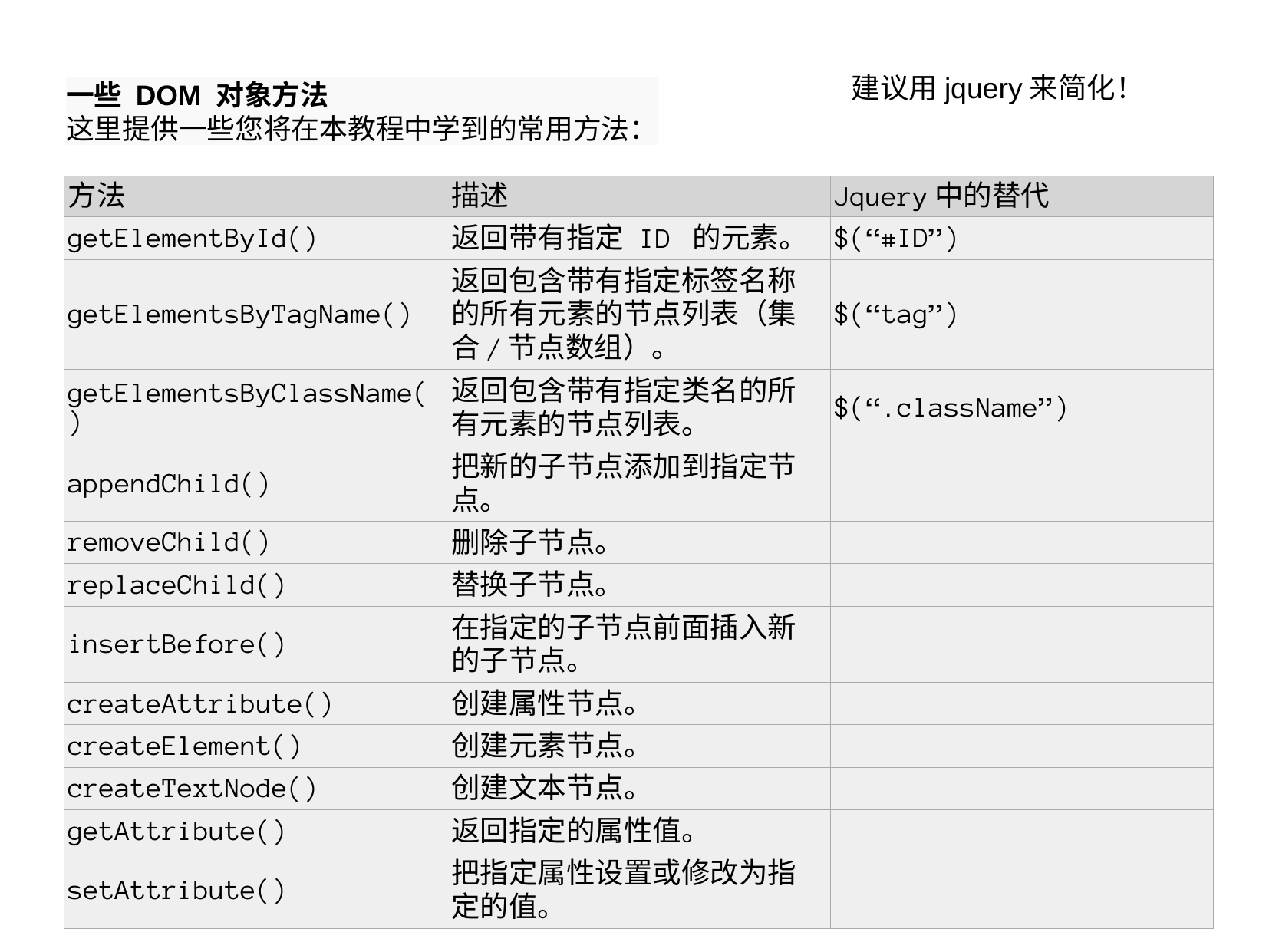

建议用jquery来简化！
一些 DOM 对象方法
这里提供一些您将在本教程中学到的常用方法：
| 方法 | 描述 | Jquery中的替代 |
| --- | --- | --- |
| getElementById() | 返回带有指定 ID 的元素。 | $(“#ID”) |
| getElementsByTagName() | 返回包含带有指定标签名称的所有元素的节点列表（集合/节点数组）。 | $(“tag”) |
| getElementsByClassName() | 返回包含带有指定类名的所有元素的节点列表。 | $(“.className”) |
| appendChild() | 把新的子节点添加到指定节点。 |  |
| removeChild() | 删除子节点。 |  |
| replaceChild() | 替换子节点。 |  |
| insertBefore() | 在指定的子节点前面插入新的子节点。 |  |
| createAttribute() | 创建属性节点。 |  |
| createElement() | 创建元素节点。 |  |
| createTextNode() | 创建文本节点。 |  |
| getAttribute() | 返回指定的属性值。 |  |
| setAttribute() | 把指定属性设置或修改为指定的值。 |  |